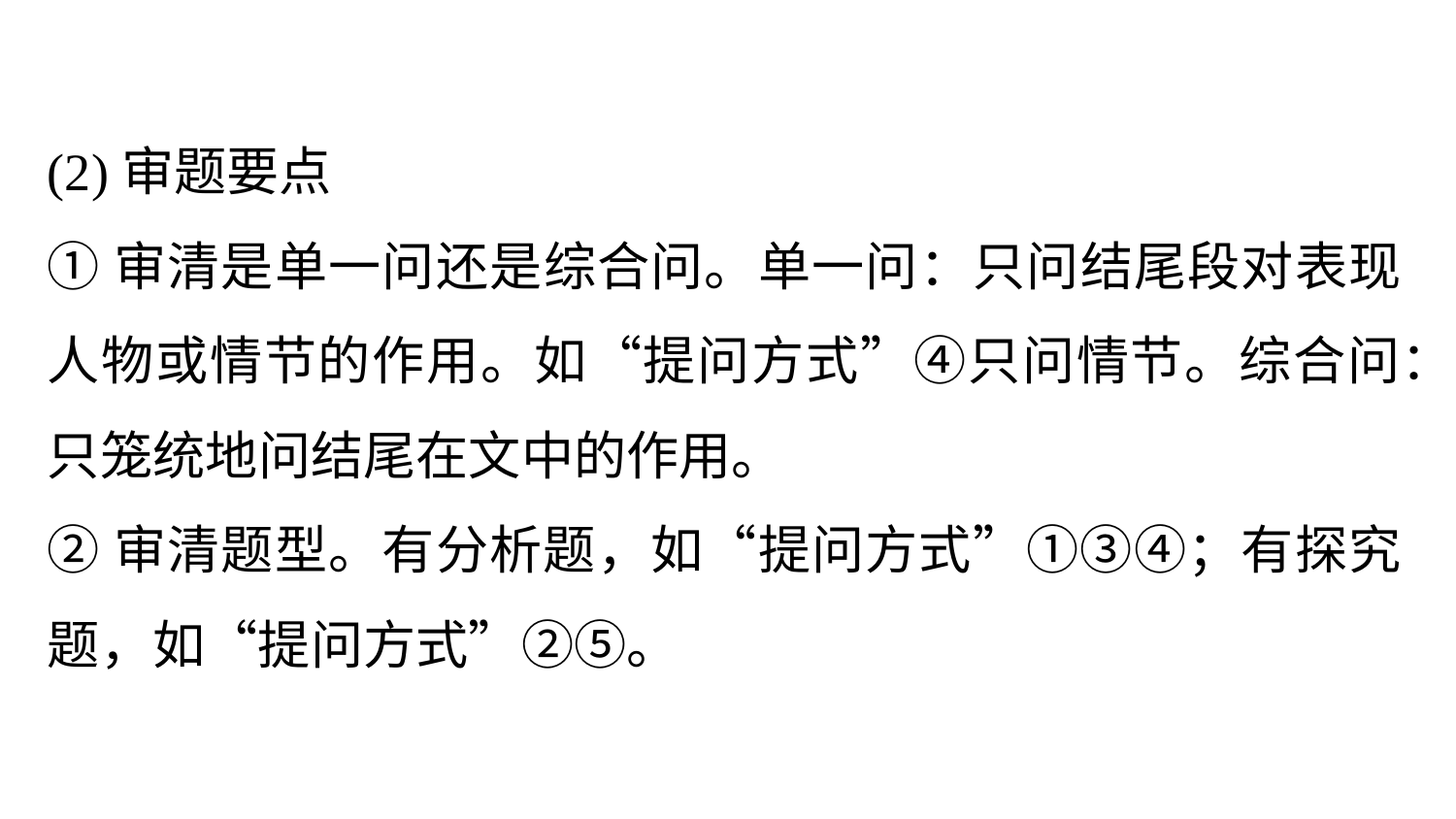

(2)审题要点
①审清是单一问还是综合问。单一问：只问结尾段对表现人物或情节的作用。如“提问方式”④只问情节。综合问：只笼统地问结尾在文中的作用。
②审清题型。有分析题，如“提问方式”①③④；有探究题，如“提问方式”②⑤。